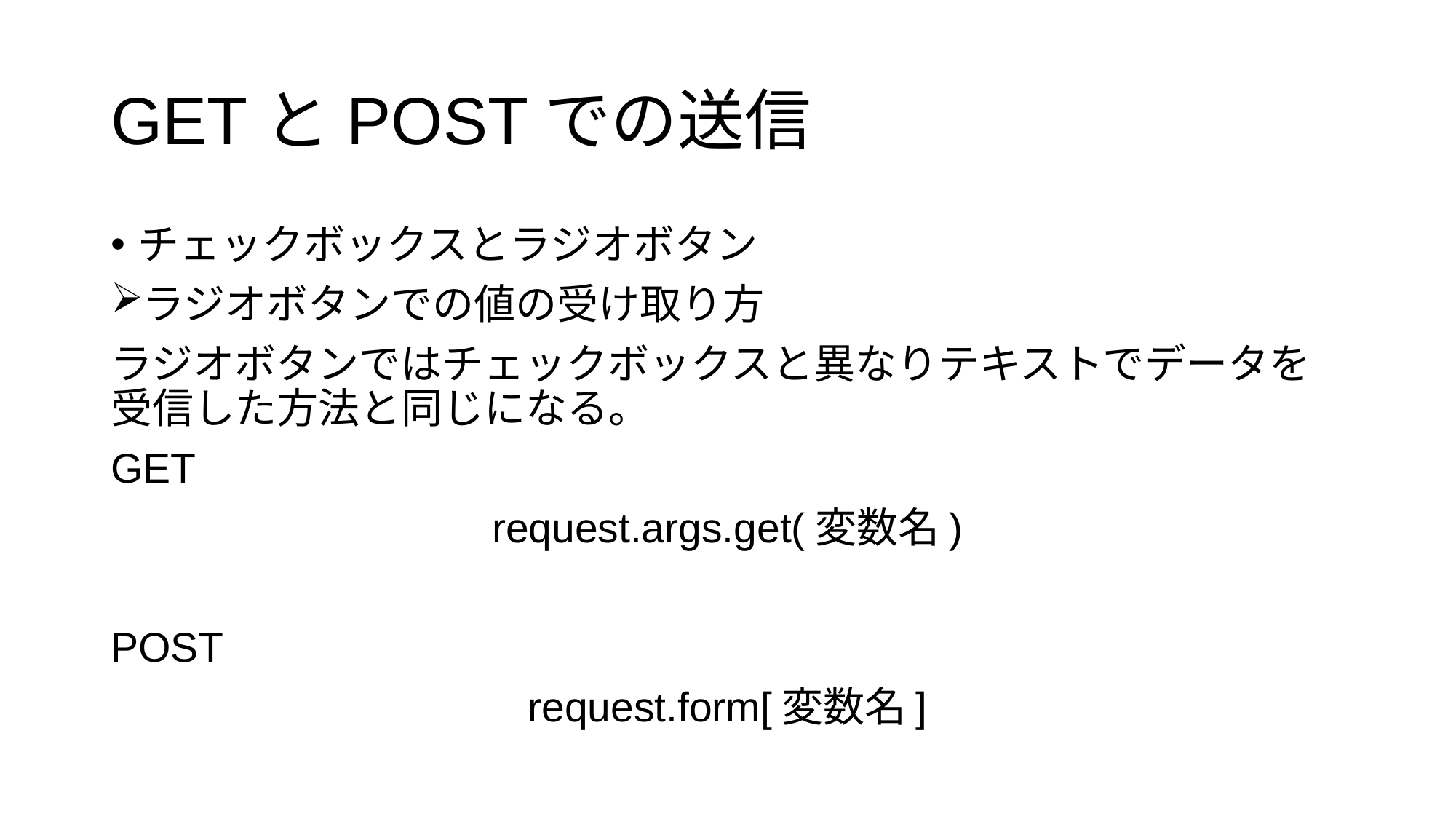

# GETとPOSTでの送信
チェックボックスとラジオボタン
ラジオボタンでの値の受け取り方
ラジオボタンではチェックボックスと異なりテキストでデータを受信した方法と同じになる。
GET
request.args.get(変数名)

POST
request.form[変数名]